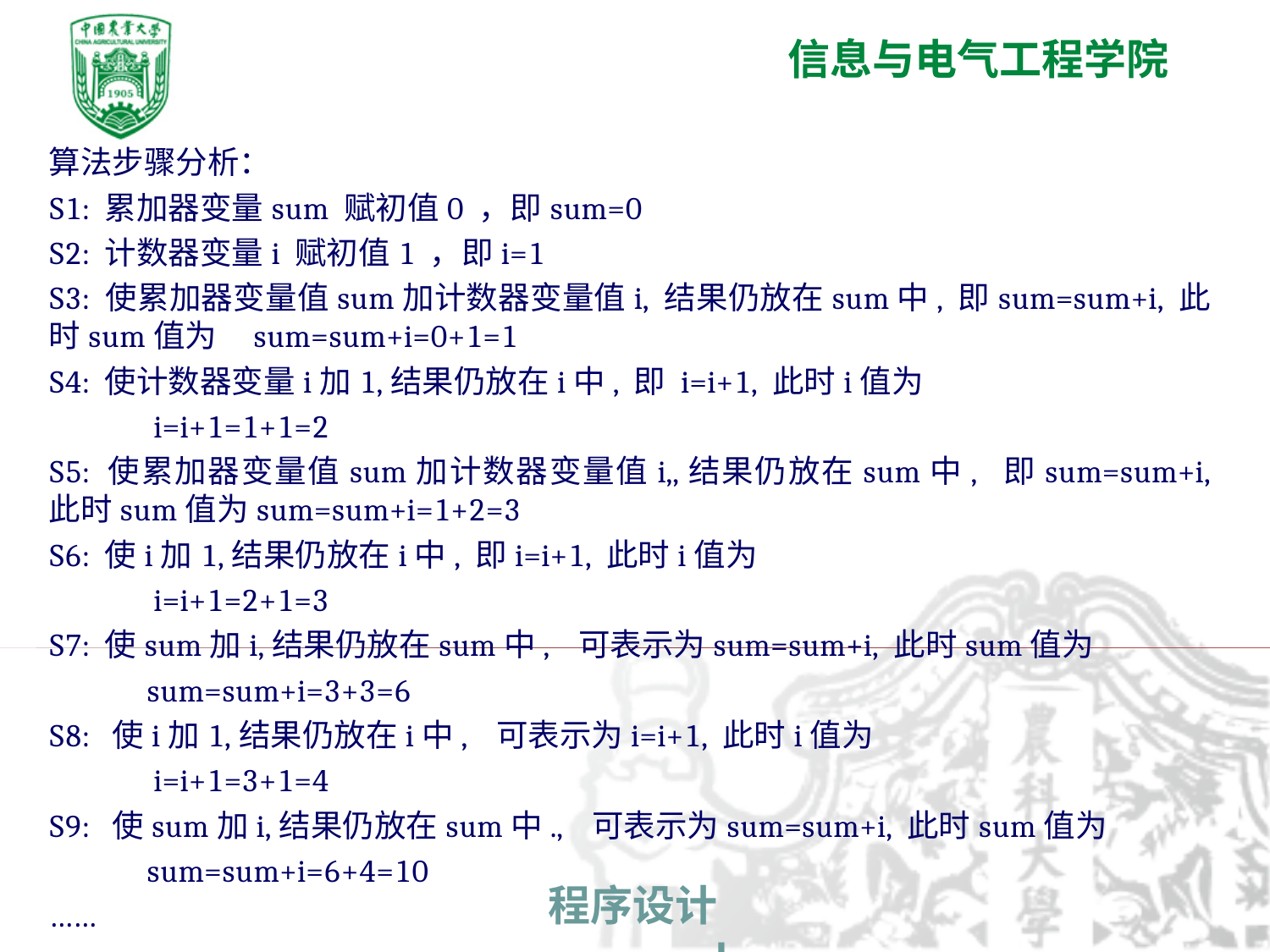

算法步骤分析：
S1: 累加器变量sum 赋初值0 ，即sum=0
S2: 计数器变量i 赋初值1 ，即i=1
S3: 使累加器变量值sum加计数器变量值i, 结果仍放在sum中, 即sum=sum+i, 此时sum值为    sum=sum+i=0+1=1
S4: 使计数器变量i加1,结果仍放在i中, 即 i=i+1, 此时i值为
               i=i+1=1+1=2
S5: 使累加器变量值sum加计数器变量值i,,结果仍放在sum中,  即sum=sum+i, 此时sum值为sum=sum+i=1+2=3
S6: 使i加1,结果仍放在i中, 即i=i+1, 此时i值为
               i=i+1=2+1=3
S7: 使sum加i,结果仍放在sum中,   可表示为sum=sum+i, 此时sum值为
              sum=sum+i=3+3=6
S8:  使i加1,结果仍放在i中,   可表示为i=i+1, 此时i值为
               i=i+1=3+1=4
S9:  使sum加i,结果仍放在sum中.,   可表示为sum=sum+i, 此时sum值为
              sum=sum+i=6+4=10
……

#